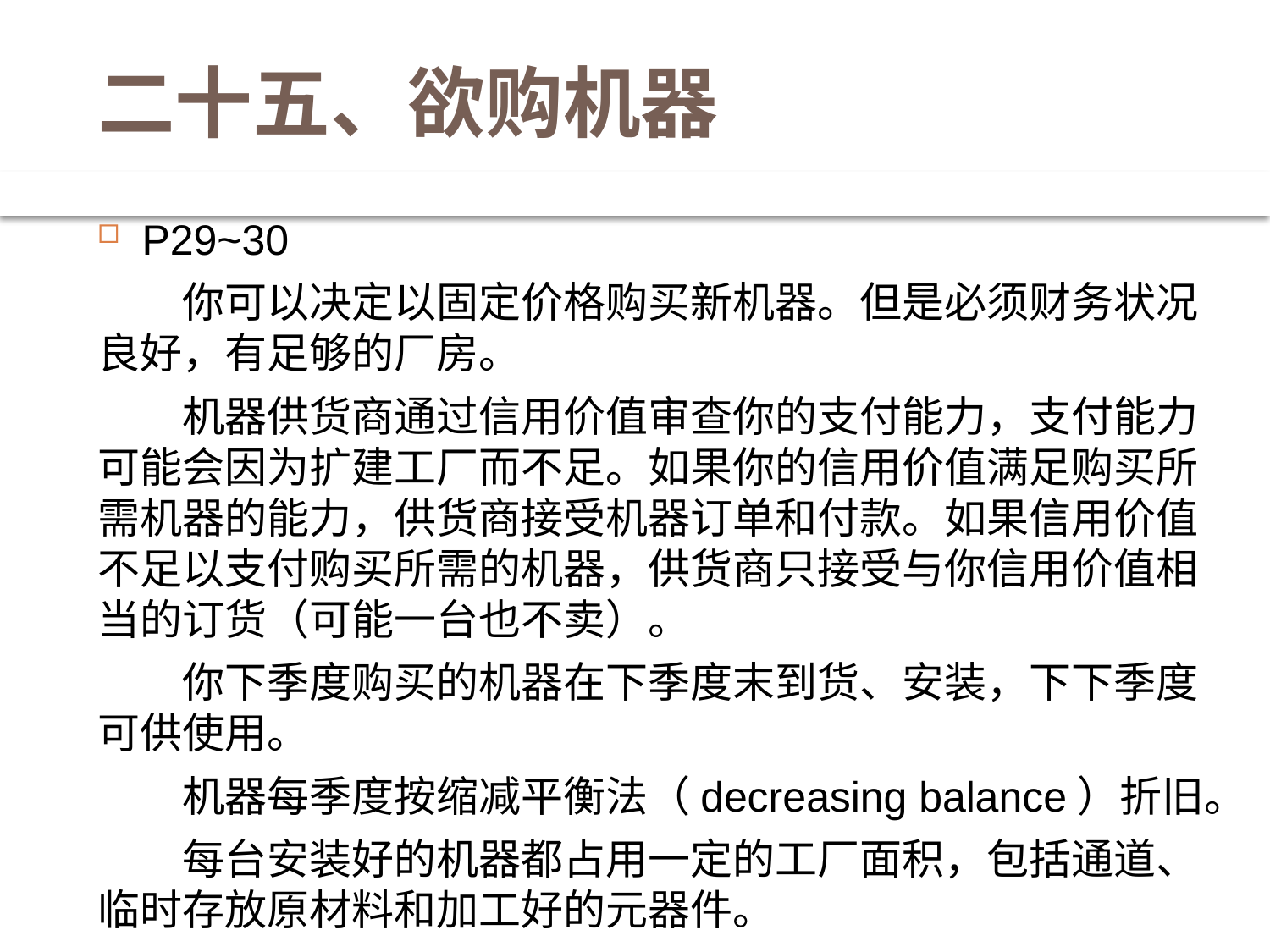

# 二十五、欲购机器
P29~30
　　你可以决定以固定价格购买新机器。但是必须财务状况良好，有足够的厂房。
　　机器供货商通过信用价值审查你的支付能力，支付能力可能会因为扩建工厂而不足。如果你的信用价值满足购买所需机器的能力，供货商接受机器订单和付款。如果信用价值不足以支付购买所需的机器，供货商只接受与你信用价值相当的订货（可能一台也不卖）。
　　你下季度购买的机器在下季度末到货、安装，下下季度可供使用。
　　机器每季度按缩减平衡法（decreasing balance）折旧。
　　每台安装好的机器都占用一定的工厂面积，包括通道、临时存放原材料和加工好的元器件。